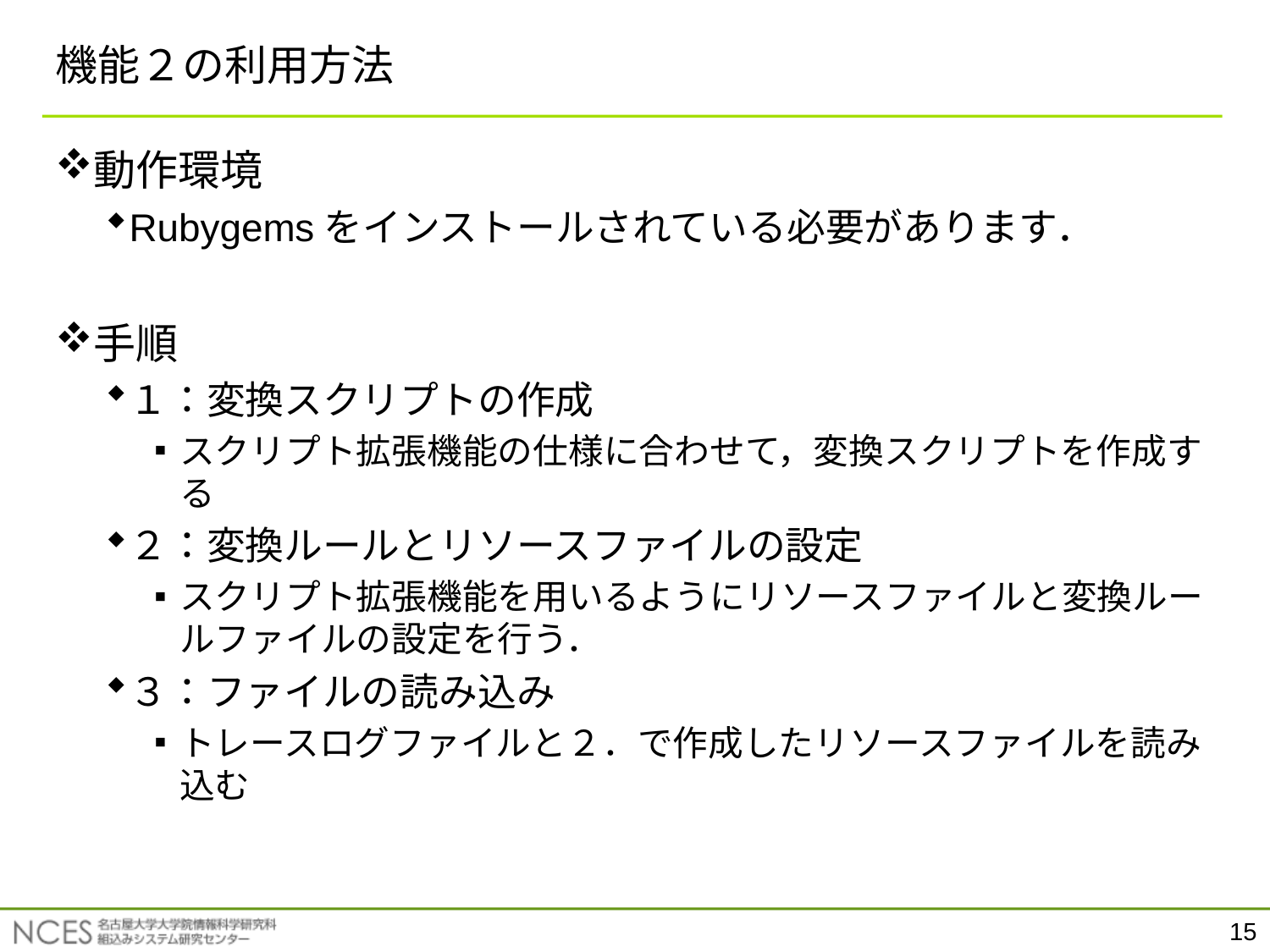

# 機能２の利用方法
動作環境
Rubygemsをインストールされている必要があります．

手順
１：変換スクリプトの作成
スクリプト拡張機能の仕様に合わせて，変換スクリプトを作成する
２：変換ルールとリソースファイルの設定
スクリプト拡張機能を用いるようにリソースファイルと変換ルールファイルの設定を行う．
３：ファイルの読み込み
トレースログファイルと２．で作成したリソースファイルを読み込む
15